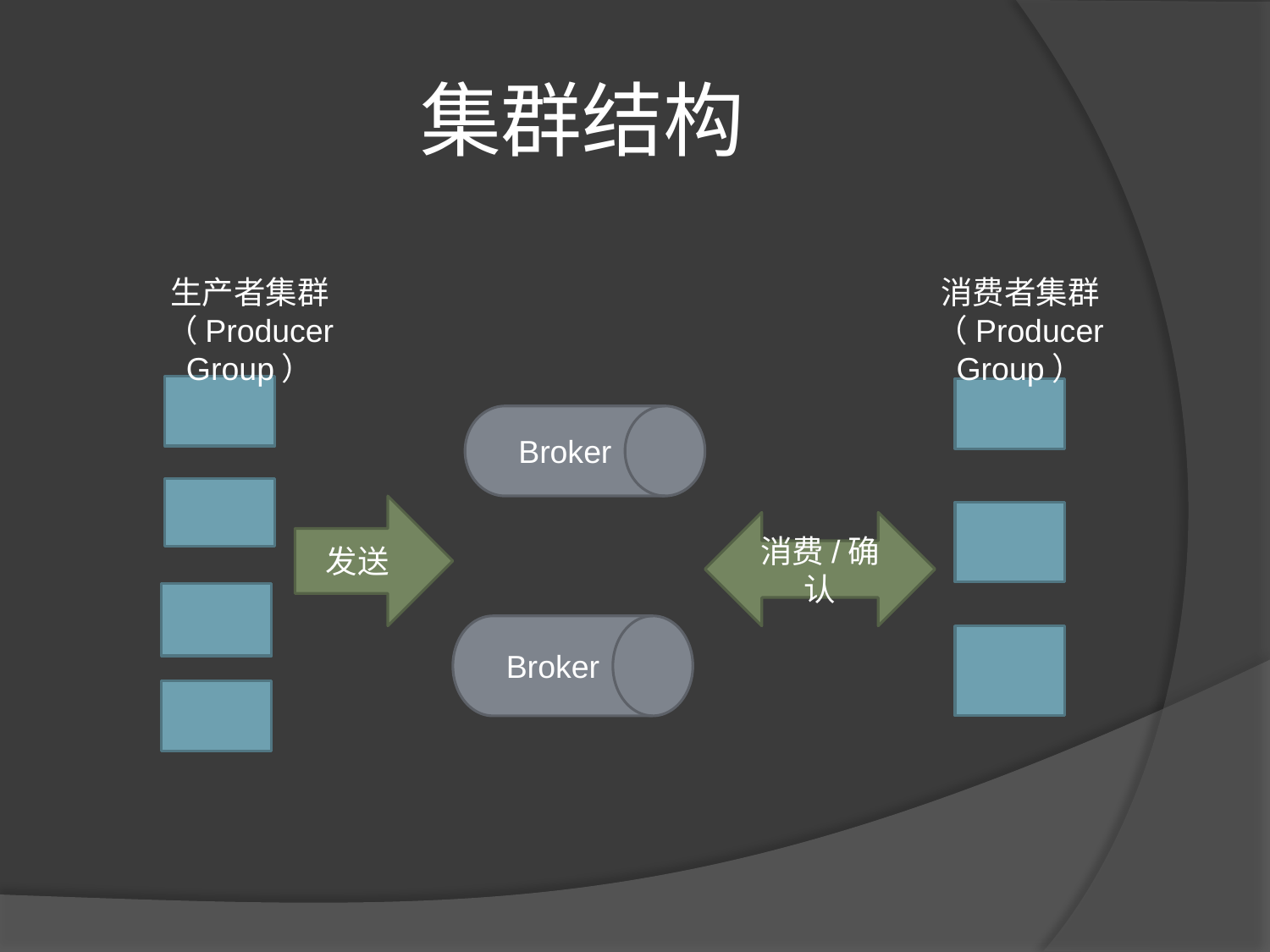

# 集群结构
生产者集群（Producer Group）
消费者集群（Producer Group）

Broker

发送

消费/确认

Broker